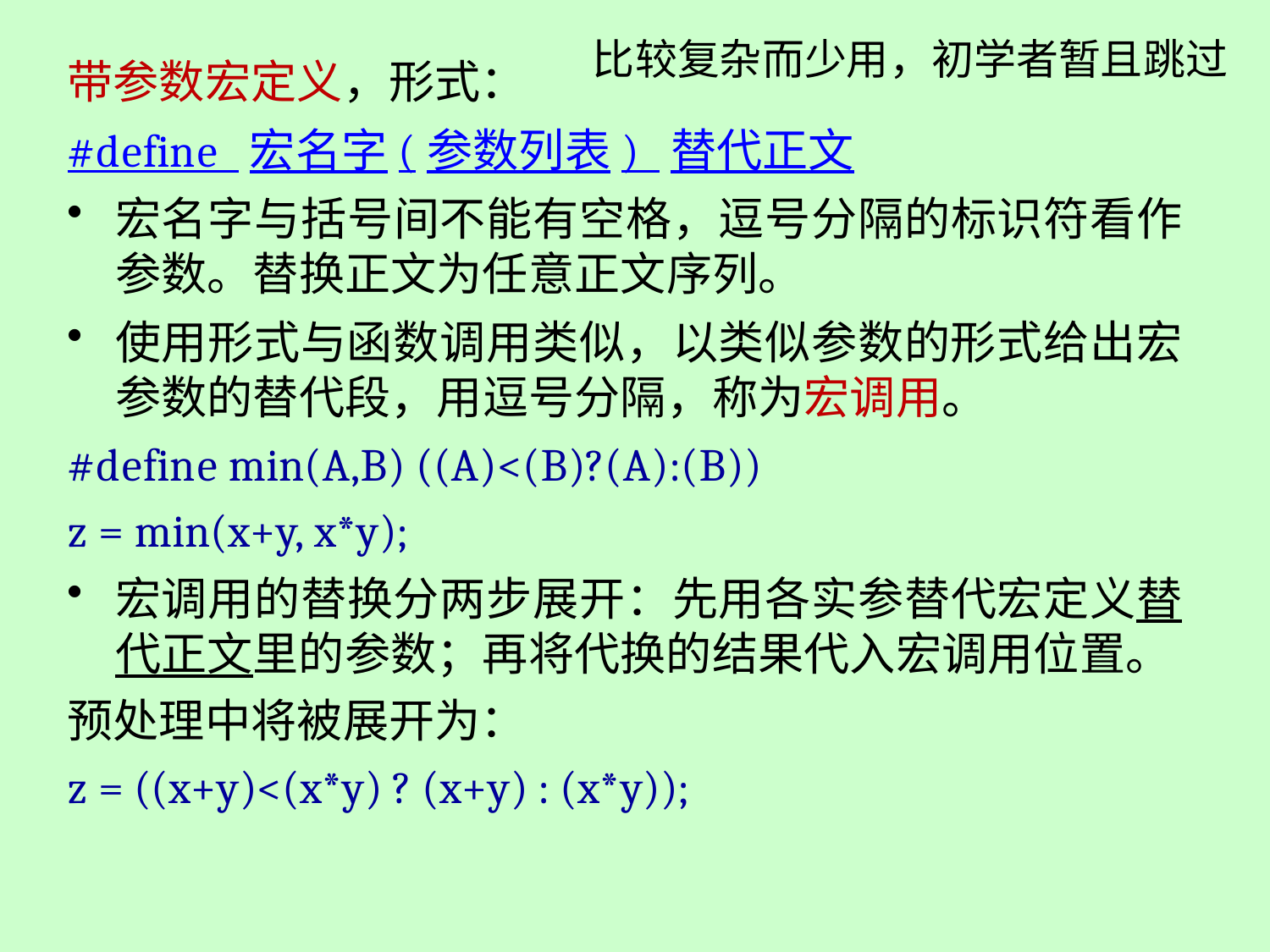

比较复杂而少用，初学者暂且跳过
带参数宏定义，形式：
#define  宏名字(参数列表)  替代正文
宏名字与括号间不能有空格，逗号分隔的标识符看作参数。替换正文为任意正文序列。
使用形式与函数调用类似，以类似参数的形式给出宏参数的替代段，用逗号分隔，称为宏调用。
#define min(A,B) ((A)<(B)?(A):(B))
z = min(x+y, x*y);
宏调用的替换分两步展开：先用各实参替代宏定义替代正文里的参数；再将代换的结果代入宏调用位置。
预处理中将被展开为：
z = ((x+y)<(x*y) ? (x+y) : (x*y));

66